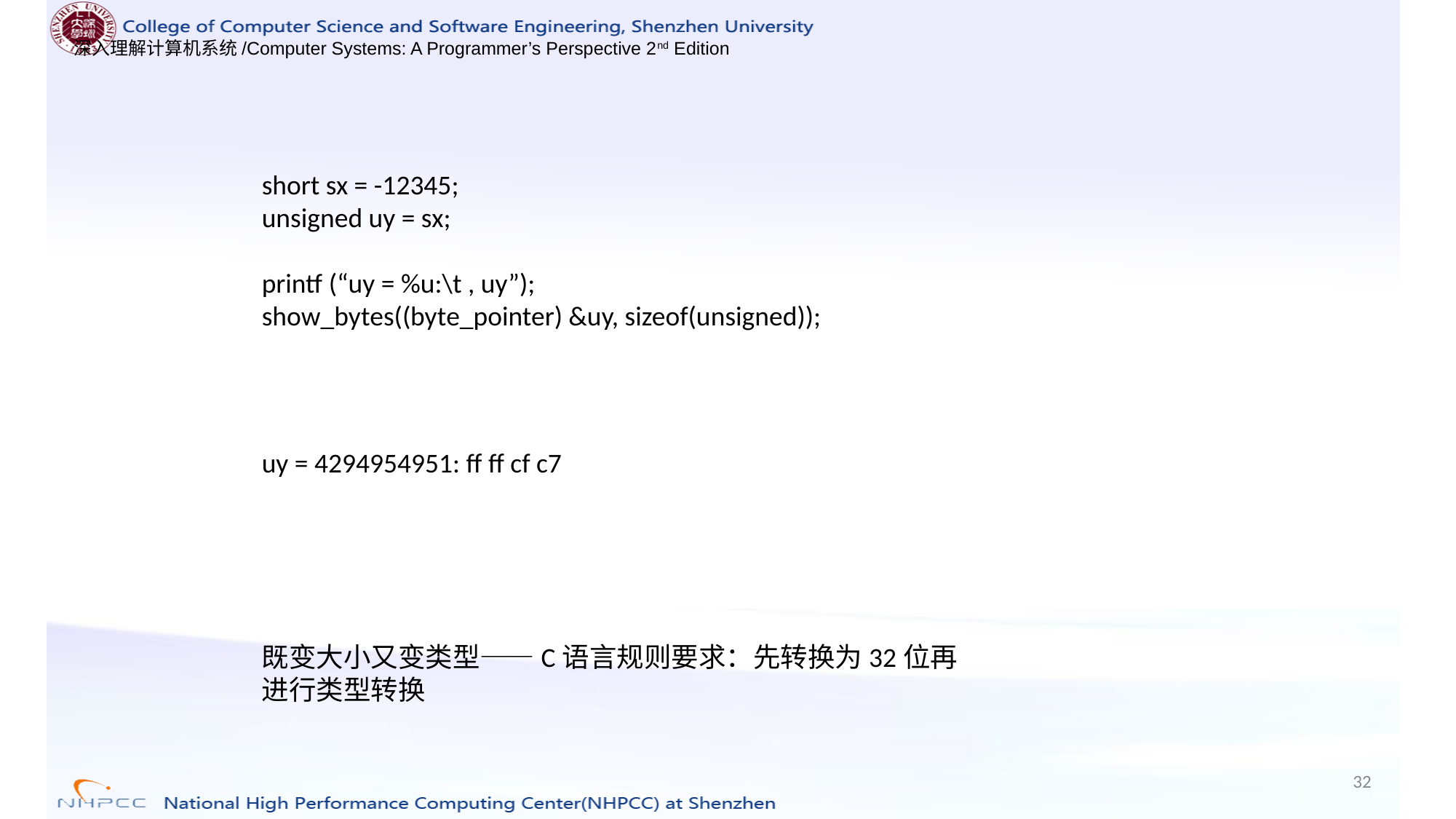

short sx = -12345;
unsigned uy = sx;

printf (“uy = %u:\t , uy”);
show_bytes((byte_pointer) &uy, sizeof(unsigned));
uy = 4294954951: ff ff cf c7
既变大小又变类型——C语言规则要求：先转换为32位再进行类型转换
32